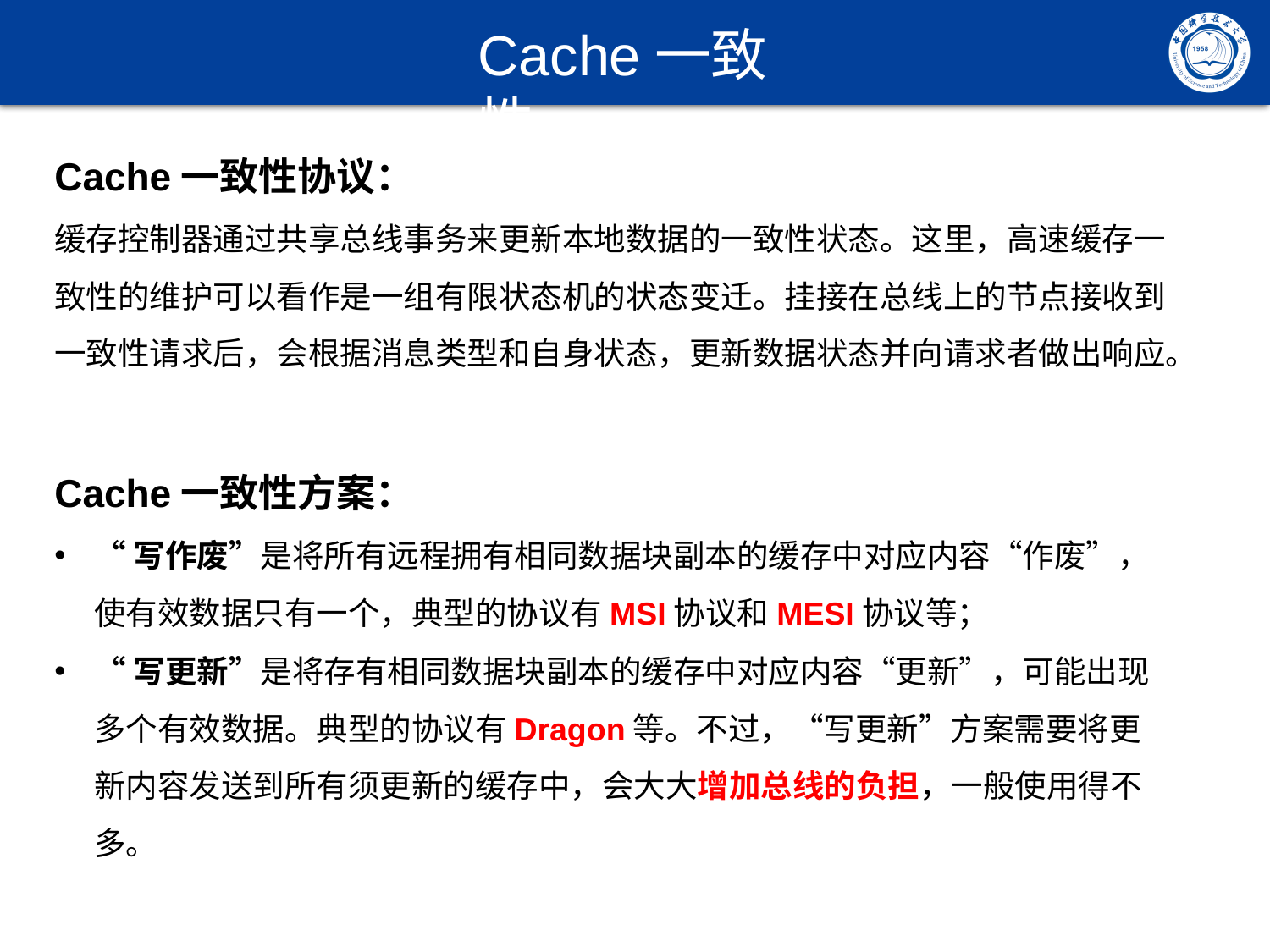

# Cache一致性
Cache一致性协议：
缓存控制器通过共享总线事务来更新本地数据的一致性状态。这里，高速缓存一致性的维护可以看作是一组有限状态机的状态变迁。挂接在总线上的节点接收到一致性请求后，会根据消息类型和自身状态，更新数据状态并向请求者做出响应。

Cache一致性方案：
“写作废”是将所有远程拥有相同数据块副本的缓存中对应内容“作废”，使有效数据只有一个，典型的协议有MSI协议和MESI协议等；
“写更新”是将存有相同数据块副本的缓存中对应内容“更新”，可能出现多个有效数据。典型的协议有Dragon等。不过，“写更新”方案需要将更新内容发送到所有须更新的缓存中，会大大增加总线的负担，一般使用得不多。